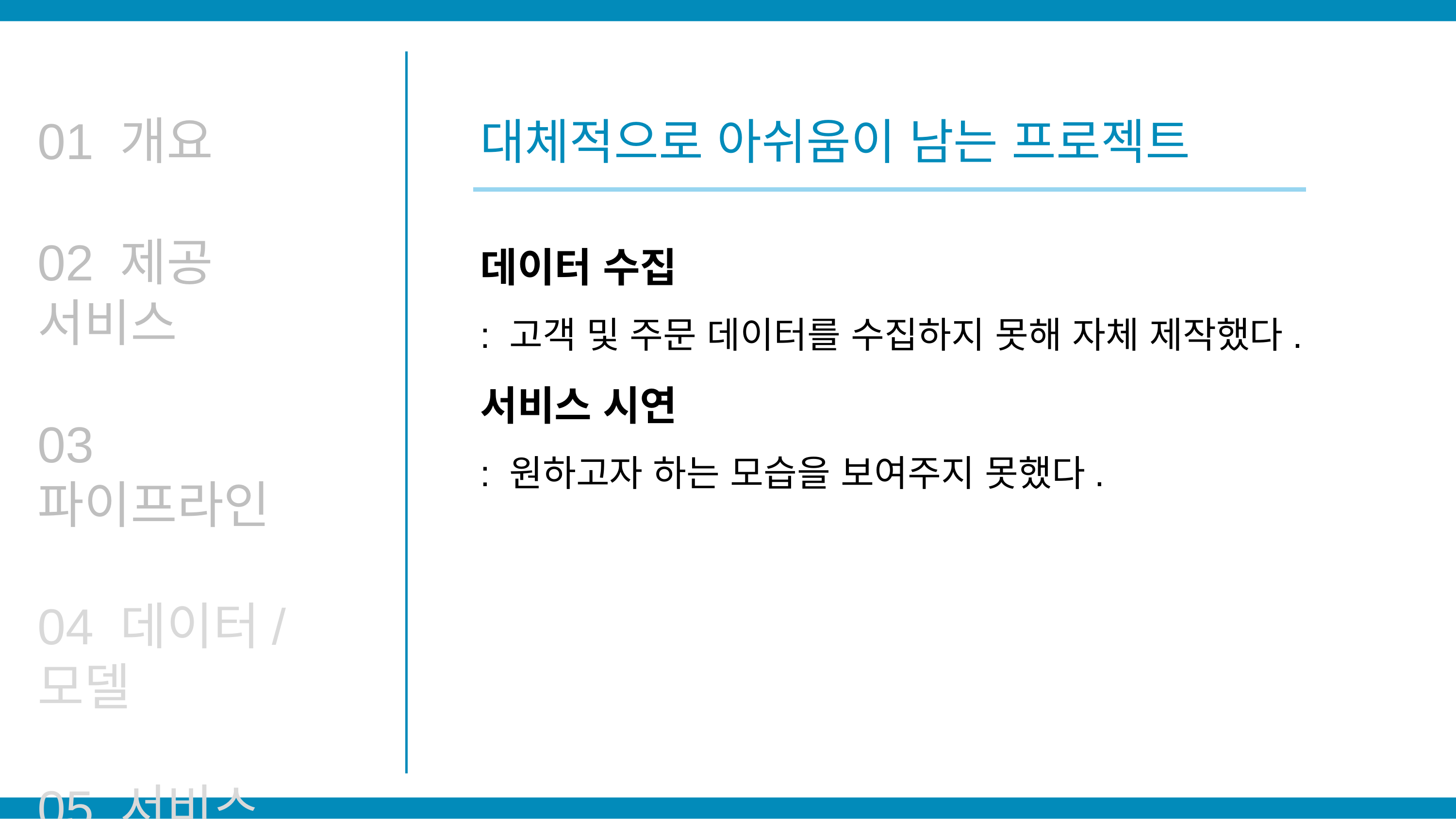

01 개요

02 제공 서비스

03 파이프라인

04 데이터/모델

05 서비스 시연

06 마무리
대체적으로 아쉬움이 남는 프로젝트
데이터 수집
: 고객 및 주문 데이터를 수집하지 못해 자체 제작했다.
서비스 시연
: 원하고자 하는 모습을 보여주지 못했다.